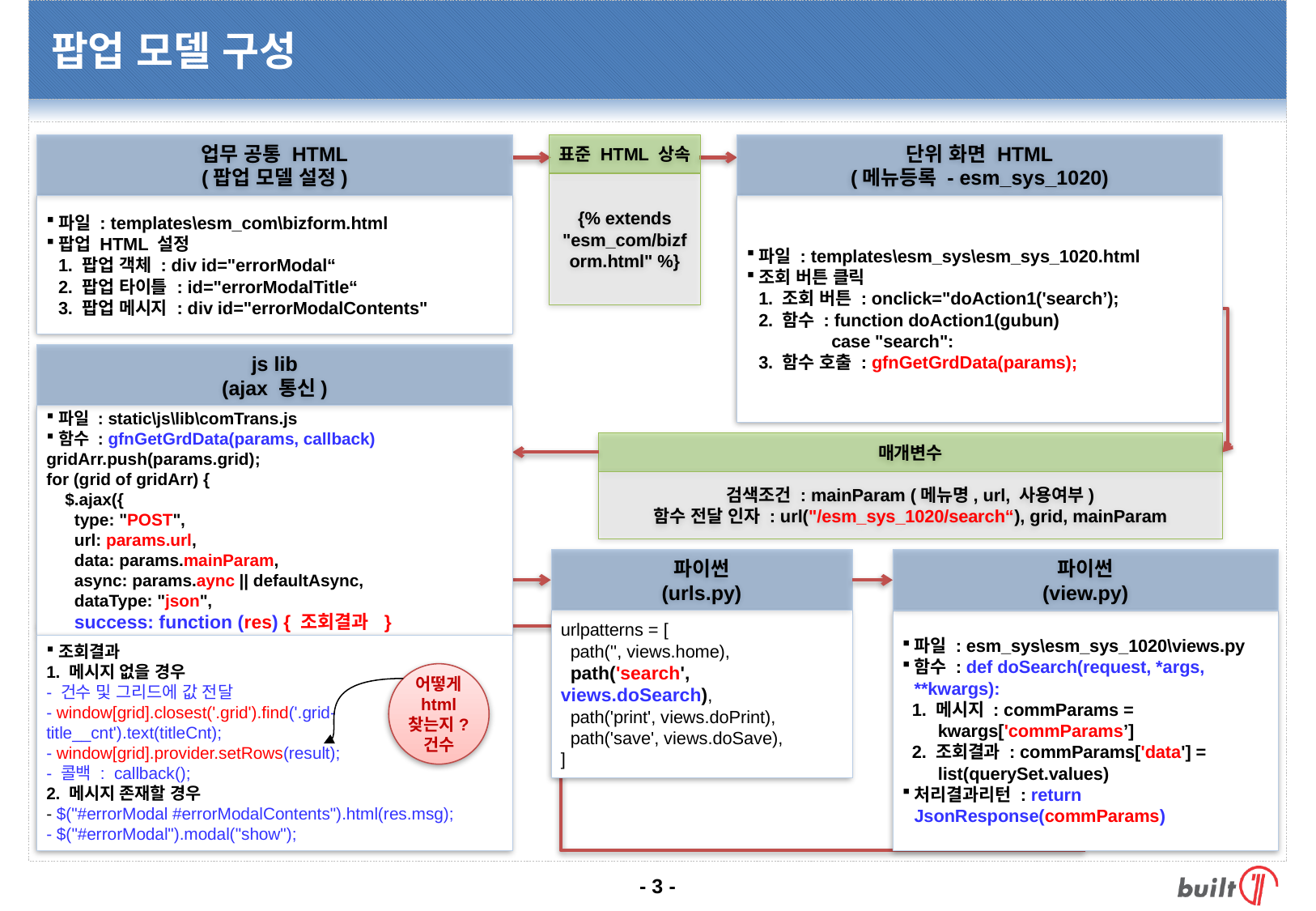

# 팝업 모델 구성
업무 공통 HTML
(팝업 모델 설정)
파일 : templates\esm_com\bizform.html
팝업 HTML 설정
1. 팝업 객체 : div id="errorModal“
2. 팝업 타이틀 : id="errorModalTitle“
3. 팝업 메시지 : div id="errorModalContents"
표준 HTML 상속
{% extends "esm_com/bizform.html" %}
단위 화면 HTML
(메뉴등록 - esm_sys_1020)
파일 : templates\esm_sys\esm_sys_1020.html
조회 버튼 클릭
1. 조회 버튼 : onclick="doAction1('search’);
2. 함수 : function doAction1(gubun)
               case "search":
3. 함수 호출 : gfnGetGrdData(params);
js lib
(ajax 통신)
파일 : static\js\lib\comTrans.js
함수 : gfnGetGrdData(params, callback)
gridArr.push(params.grid);
for (grid of gridArr) {
    $.ajax({
      type: "POST",
      url: params.url,
      data: params.mainParam,
      async: params.aync || defaultAsync,
      dataType: "json",
      success: function (res) { 조회결과  }
조회결과
1. 메시지 없을 경우
- 건수 및 그리드에 값 전달
- window[grid].closest('.grid').find('.grid-title__cnt').text(titleCnt);
- window[grid].provider.setRows(result);
- 콜백 :  callback();
2. 메시지 존재할 경우
- $("#errorModal #errorModalContents").html(res.msg);
- $("#errorModal").modal("show");
매개변수
검색조건 : mainParam (메뉴명, url, 사용여부)
함수 전달 인자 : url("/esm_sys_1020/search“), grid, mainParam
파이썬
(urls.py)
urlpatterns = [
  path('', views.home),
  path('search', views.doSearch),
  path('print', views.doPrint),
  path('save', views.doSave),
]
파이썬
(view.py)
파일 : esm_sys\esm_sys_1020\views.py
함수 : def doSearch(request, *args, **kwargs):
  1. 메시지 : commParams = kwargs['commParams’]
  2. 조회결과 : commParams['data'] = list(querySet.values)
처리결과리턴 : return JsonResponse(commParams)
어떻게
html
찾는지?
건수